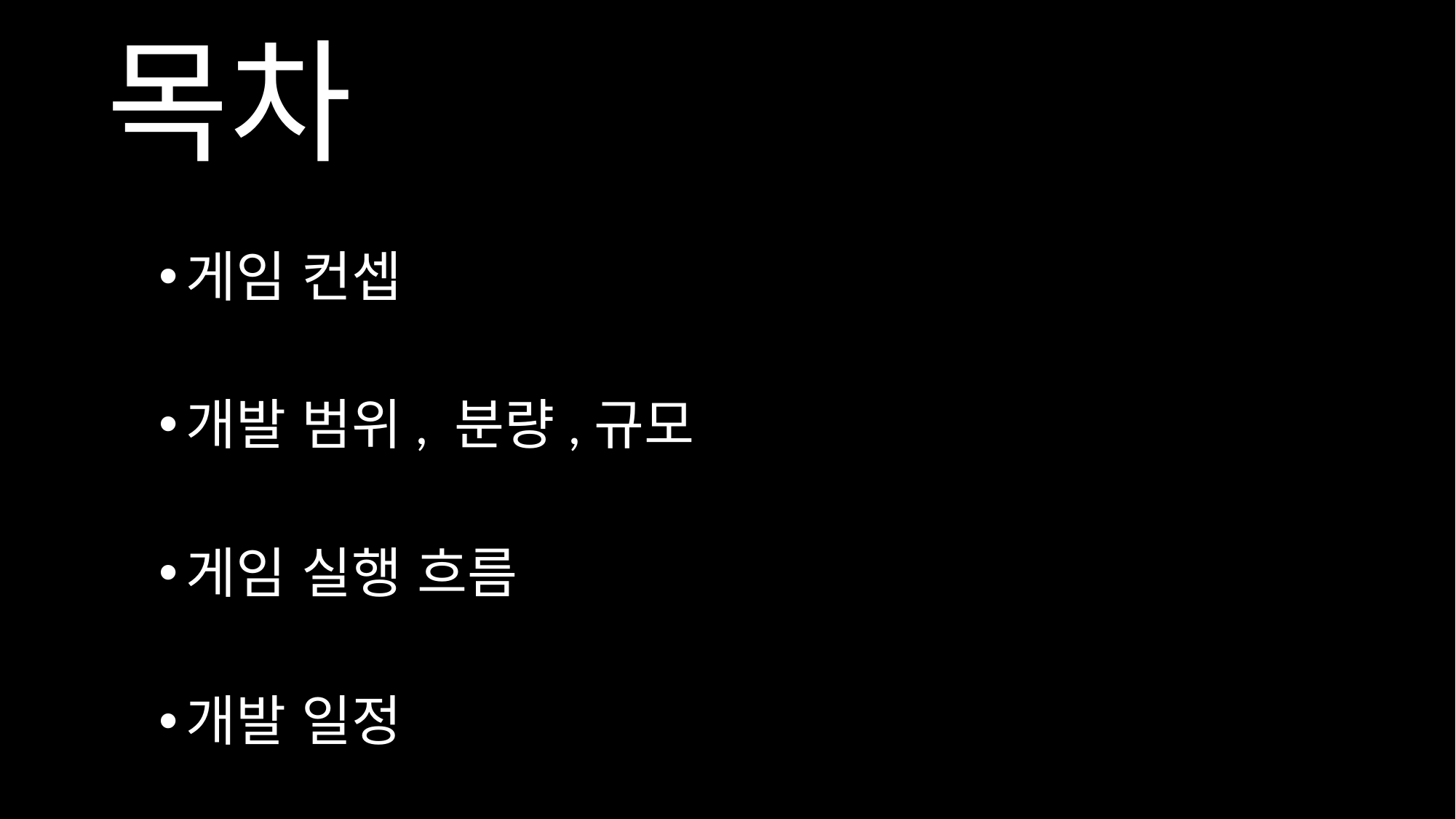

# 목차

게임 컨셉

개발 범위, 분량,규모

게임 실행 흐름

개발 일정